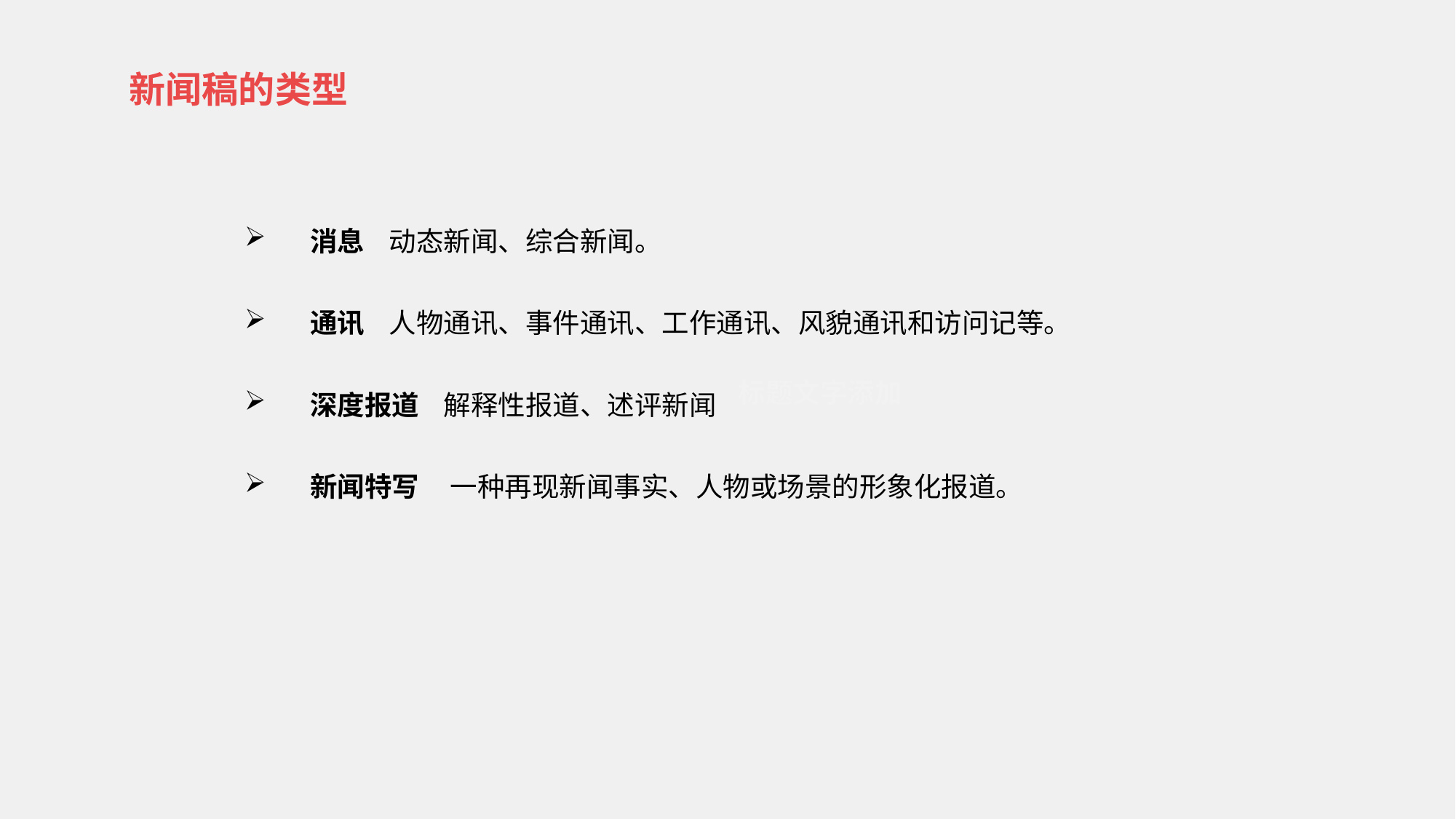

新闻稿的类型
    消息    动态新闻、综合新闻。
    通讯    人物通讯、事件通讯、工作通讯、风貌通讯和访问记等。
    深度报道    解释性报道、述评新闻
    新闻特写     一种再现新闻事实、人物或场景的形象化报道。

标题文字添加